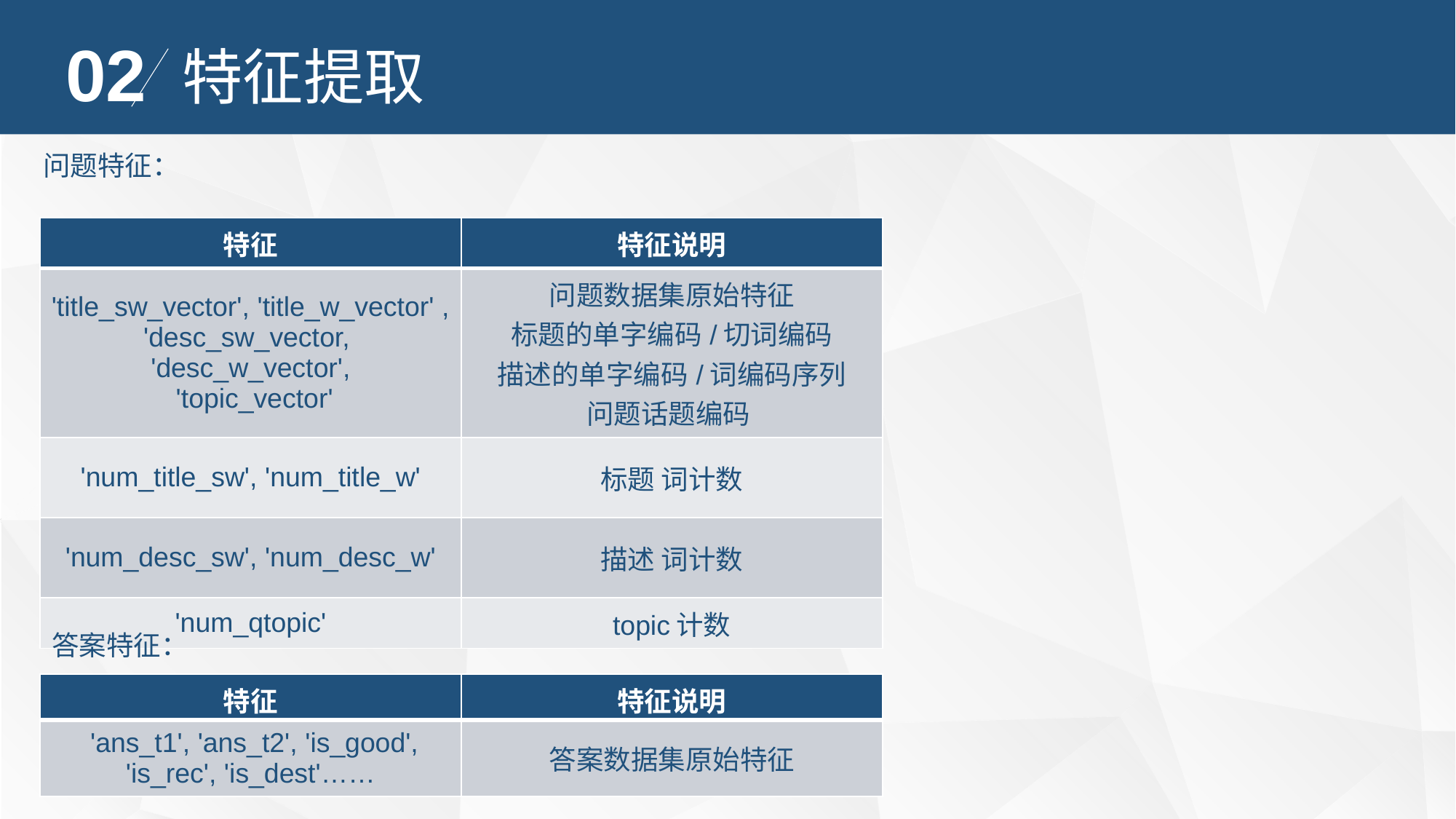

02
特征提取
问题特征：
| 特征 | 特征说明 |
| --- | --- |
| 'title\_sw\_vector', 'title\_w\_vector' , 'desc\_sw\_vector, 'desc\_w\_vector', 'topic\_vector' | 问题数据集原始特征 标题的单字编码/切词编码 描述的单字编码/词编码序列 问题话题编码 |
| 'num\_title\_sw', 'num\_title\_w' | 标题 词计数 |
| 'num\_desc\_sw', 'num\_desc\_w' | 描述 词计数 |
| 'num\_qtopic' | topic计数 |
答案特征：
| 特征 | 特征说明 |
| --- | --- |
| 'ans\_t1', 'ans\_t2', 'is\_good', 'is\_rec', 'is\_dest'…… | 答案数据集原始特征 |